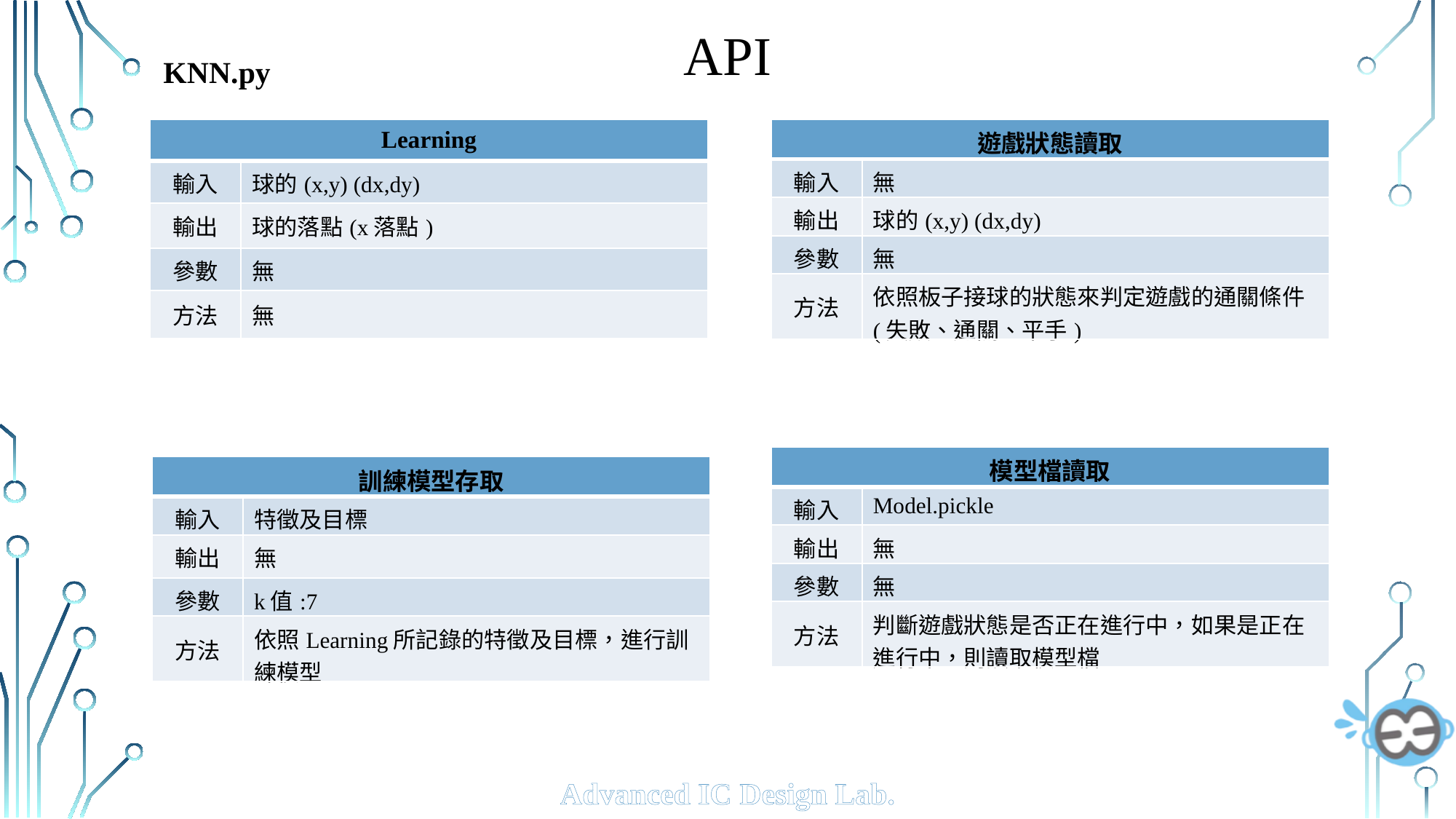

# API
KNN.py
| Learning |  |
| --- | --- |
| 輸入 | 球的(x,y) (dx,dy) |
| 輸出 | 球的落點(x落點) |
| 參數 | 無 |
| 方法 | 無 |
| 遊戲狀態讀取 |  |
| --- | --- |
| 輸入 | 無 |
| 輸出 | 球的(x,y) (dx,dy) |
| 參數 | 無 |
| 方法 | 依照板子接球的狀態來判定遊戲的通關條件(失敗、通關、平手) |
| 模型檔讀取 |  |
| --- | --- |
| 輸入 | Model.pickle |
| 輸出 | 無 |
| 參數 | 無 |
| 方法 | 判斷遊戲狀態是否正在進行中，如果是正在進行中，則讀取模型檔 |
| 訓練模型存取 |  |
| --- | --- |
| 輸入 | 特徵及目標 |
| 輸出 | 無 |
| 參數 | k值:7 |
| 方法 | 依照Learning所記錄的特徵及目標，進行訓練模型 |